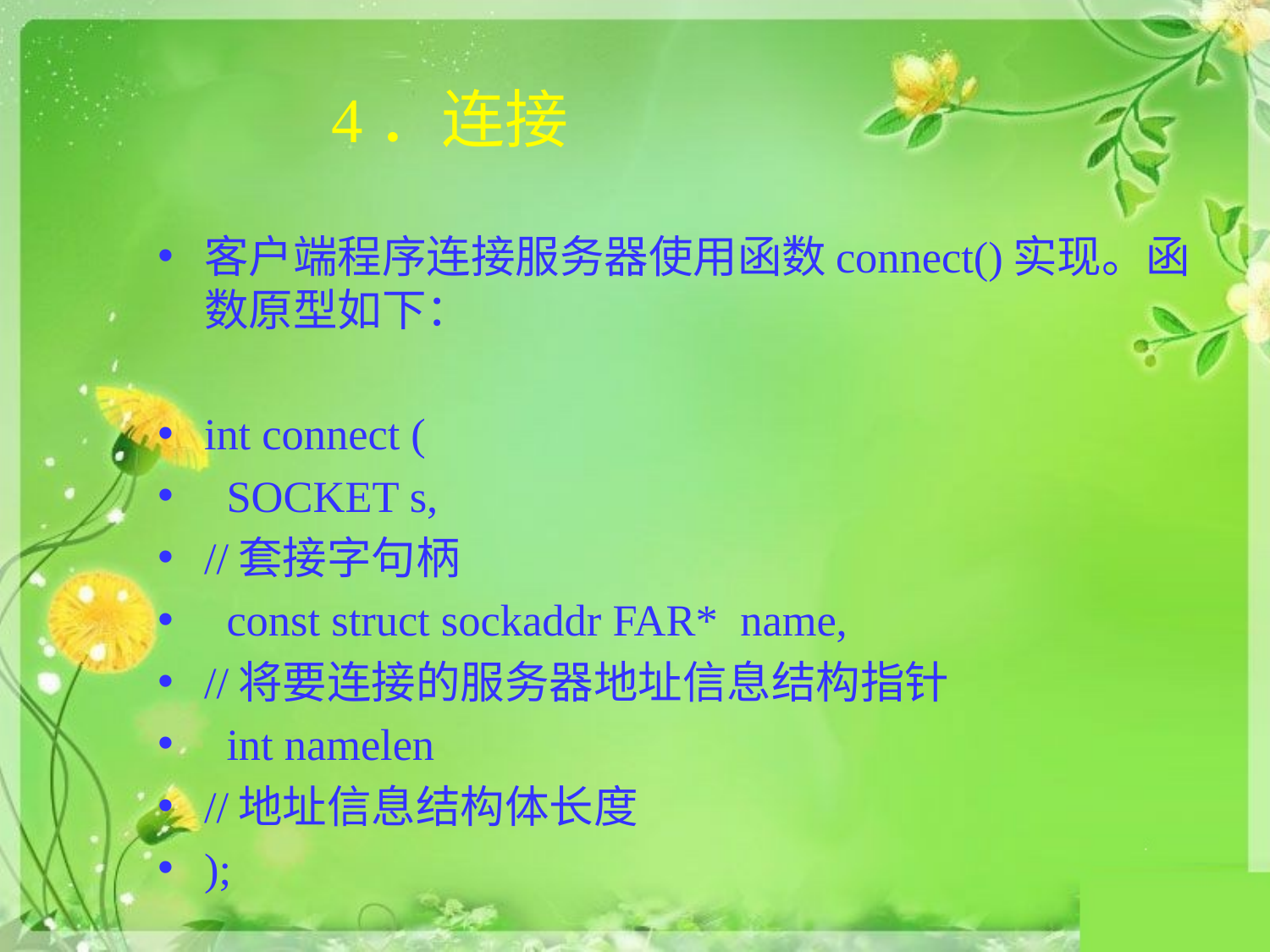

# 4．连接
客户端程序连接服务器使用函数connect()实现。函数原型如下：

int connect (
  SOCKET s,
//套接字句柄
  const struct sockaddr FAR*  name,
//将要连接的服务器地址信息结构指针
  int namelen
//地址信息结构体长度
);